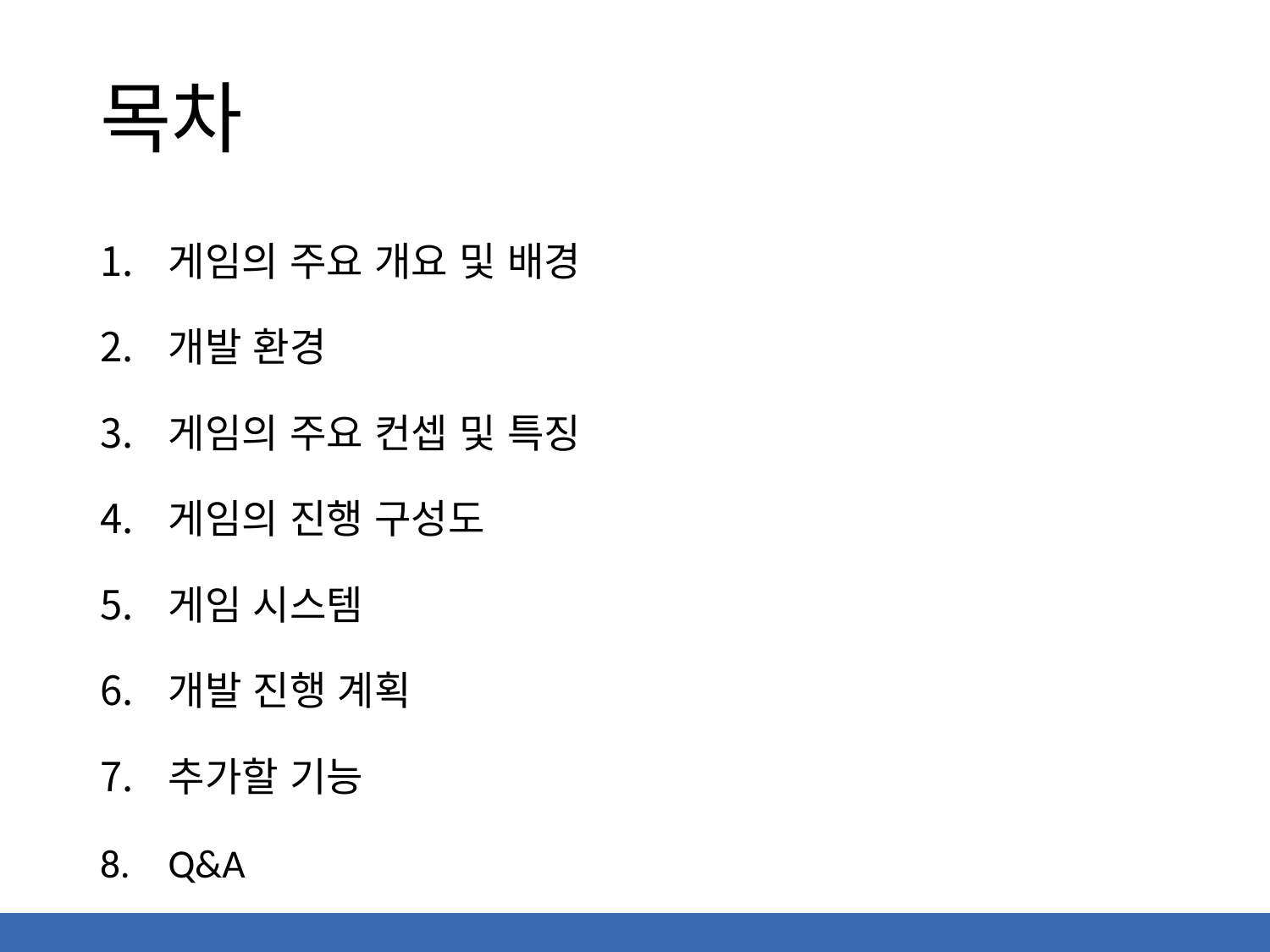

# 목차
게임의 주요 개요 및 배경
개발 환경
게임의 주요 컨셉 및 특징
게임의 진행 구성도
게임 시스템
개발 진행 계획
추가할 기능
Q&A